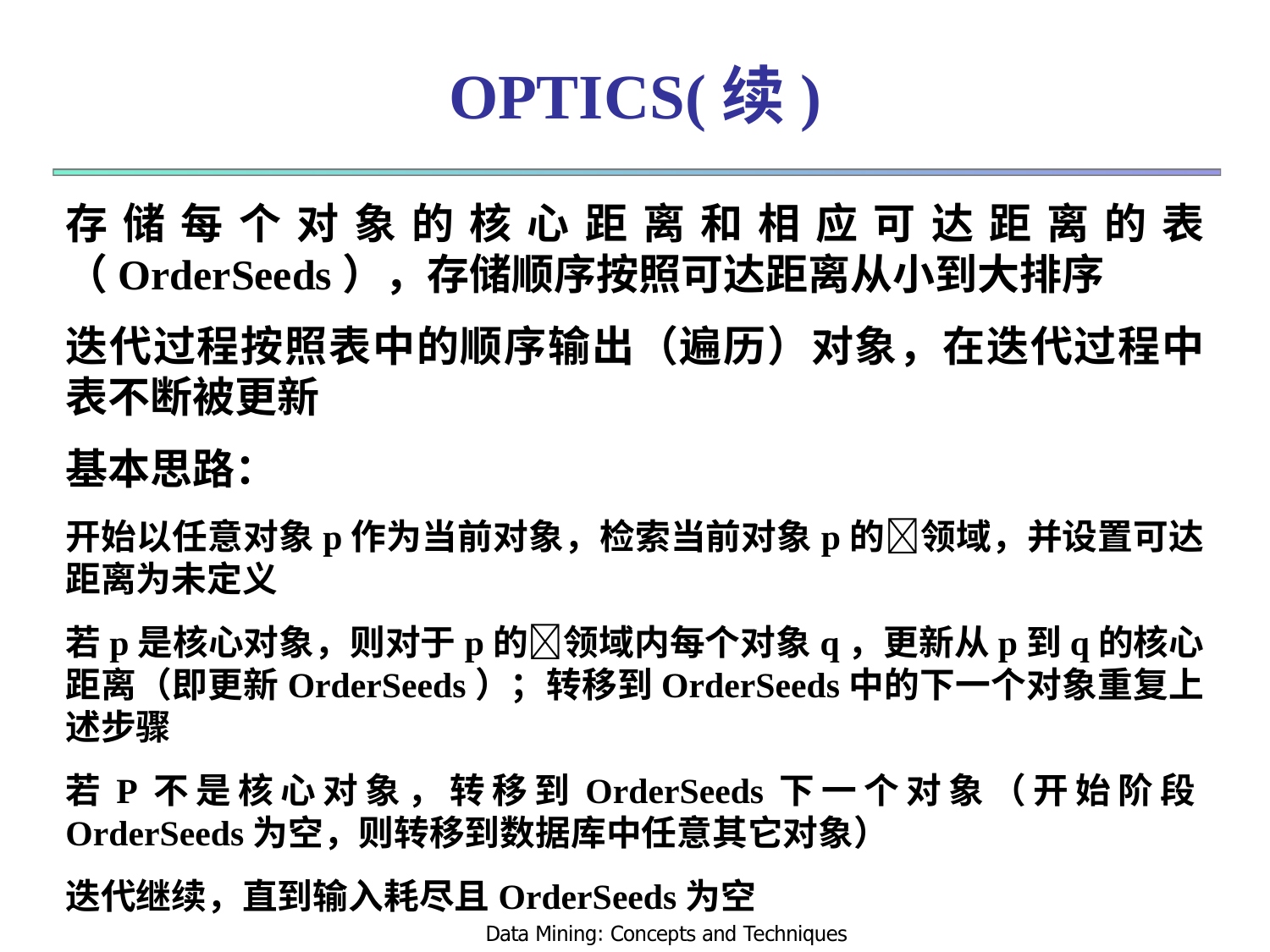

存储每个对象的核心距离和相应可达距离的表（OrderSeeds），存储顺序按照可达距离从小到大排序
迭代过程按照表中的顺序输出（遍历）对象，在迭代过程中表不断被更新
基本思路：
开始以任意对象p作为当前对象，检索当前对象p的ε领域，并设置可达距离为未定义
若p是核心对象，则对于p的ε领域内每个对象q，更新从p到q的核心距离（即更新OrderSeeds）；转移到OrderSeeds中的下一个对象重复上述步骤
若P不是核心对象，转移到OrderSeeds下一个对象（开始阶段OrderSeeds为空，则转移到数据库中任意其它对象）
迭代继续，直到输入耗尽且OrderSeeds为空
# OPTICS(续)
Data Mining: Concepts and Techniques
78